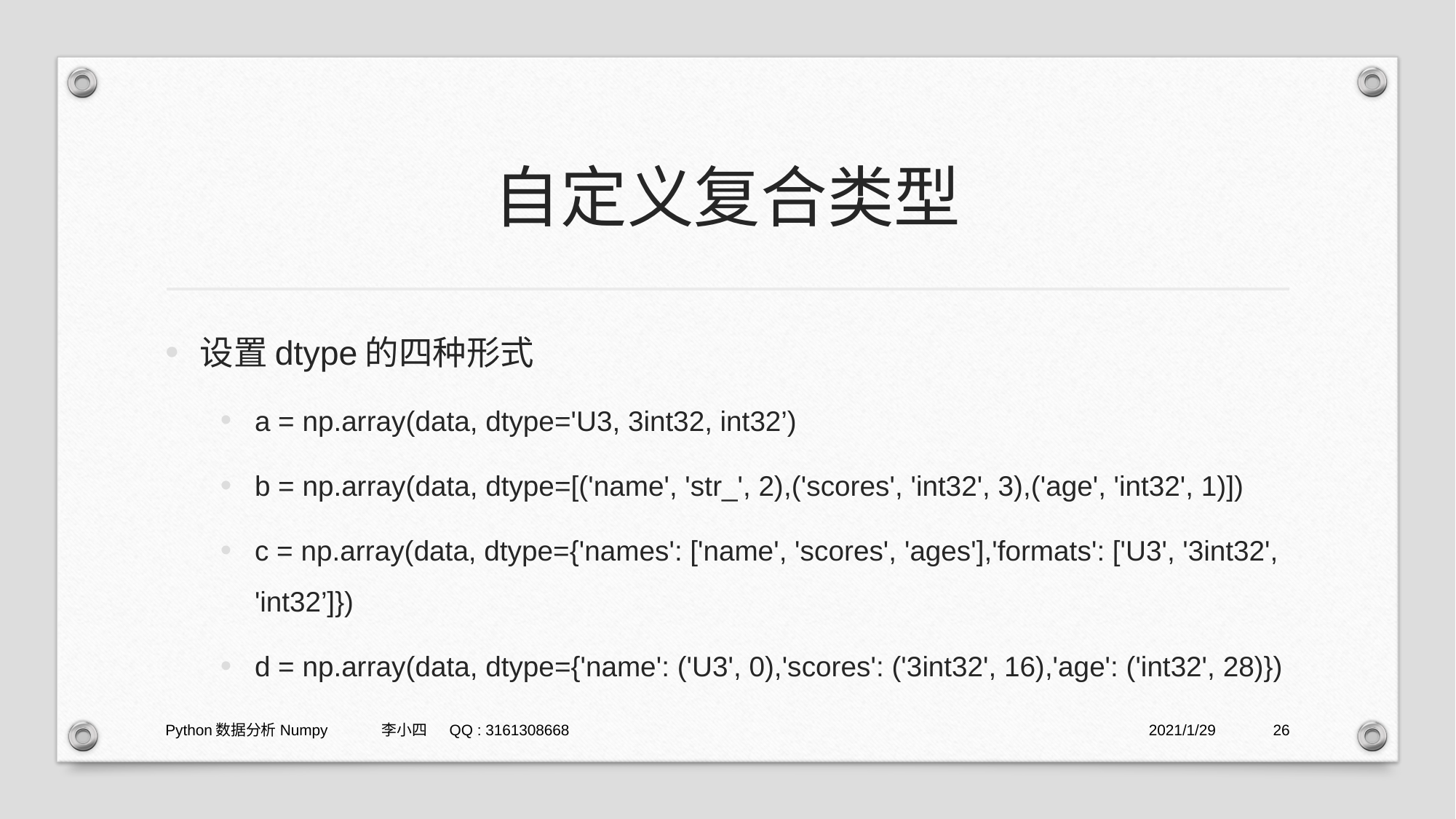

# 自定义复合类型
设置dtype的四种形式
a = np.array(data, dtype='U3, 3int32, int32’)
b = np.array(data, dtype=[('name', 'str_', 2),('scores', 'int32', 3),('age', 'int32', 1)])
c = np.array(data, dtype={'names': ['name', 'scores', 'ages'],'formats': ['U3', '3int32', 'int32’]})
d = np.array(data, dtype={'name': ('U3', 0),'scores': ('3int32', 16),'age': ('int32', 28)})
Python数据分析Numpy            李小四    QQ : 3161308668
2021/1/29
26